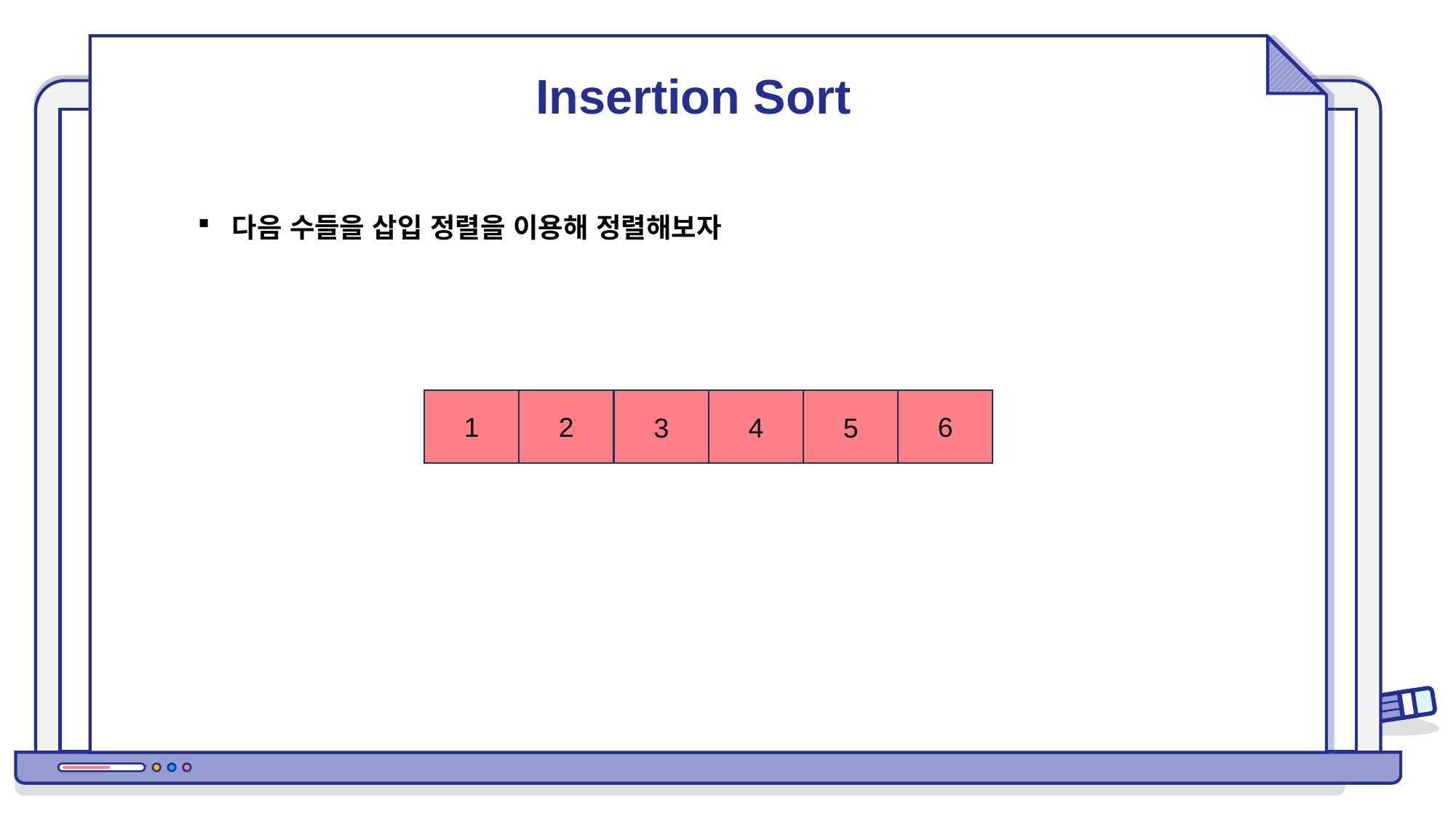

Insertion Sort

다음 수들을 삽입 정렬을 이용해 정렬해보자
1
2
6
5
3
4